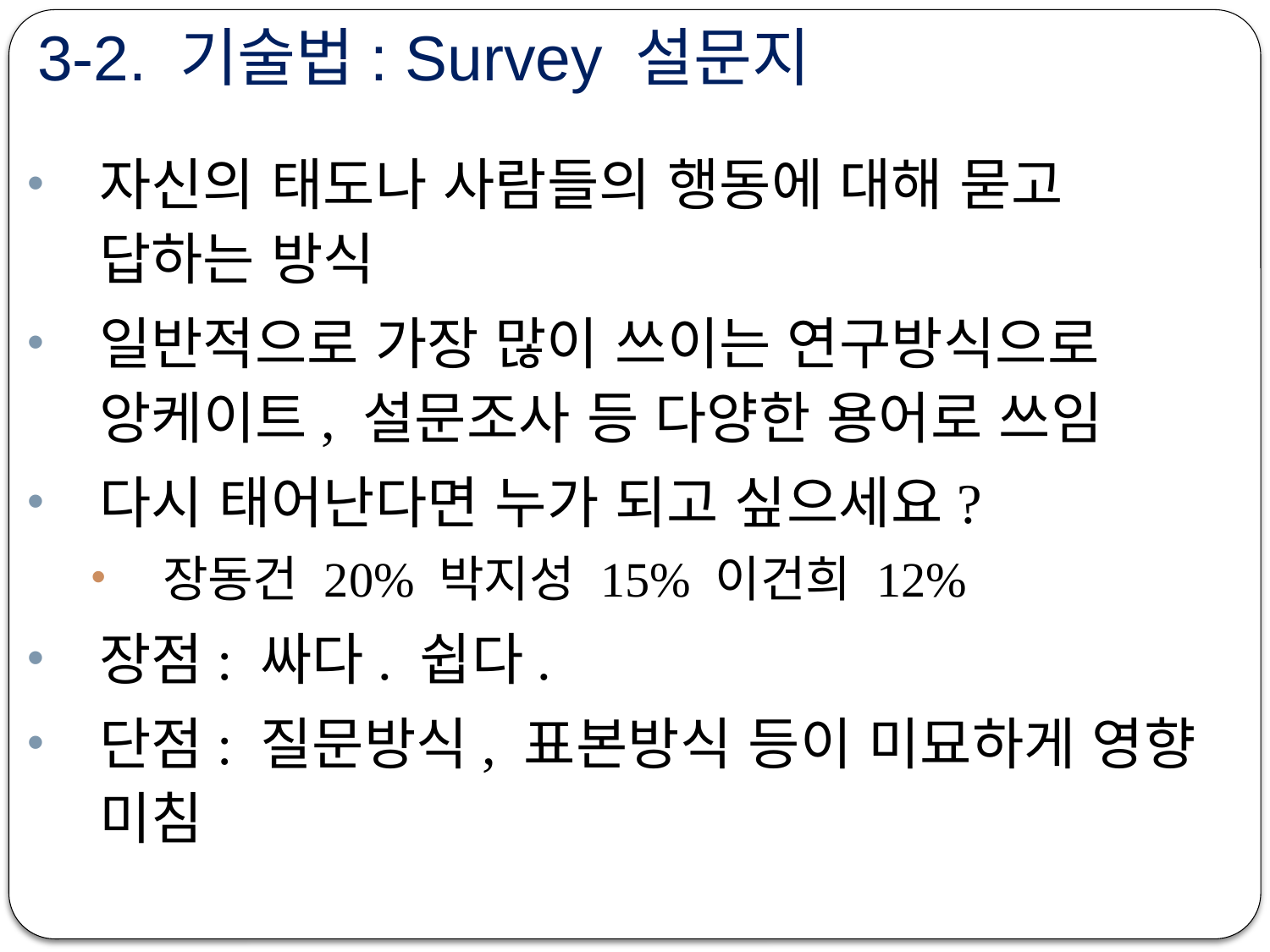

# 3-2. 기술법: Survey 설문지
자신의 태도나 사람들의 행동에 대해 묻고 답하는 방식
일반적으로 가장 많이 쓰이는 연구방식으로 앙케이트, 설문조사 등 다양한 용어로 쓰임
다시 태어난다면 누가 되고 싶으세요?
장동건 20% 박지성 15% 이건희 12%
장점: 싸다. 쉽다.
단점: 질문방식, 표본방식 등이 미묘하게 영향 미침